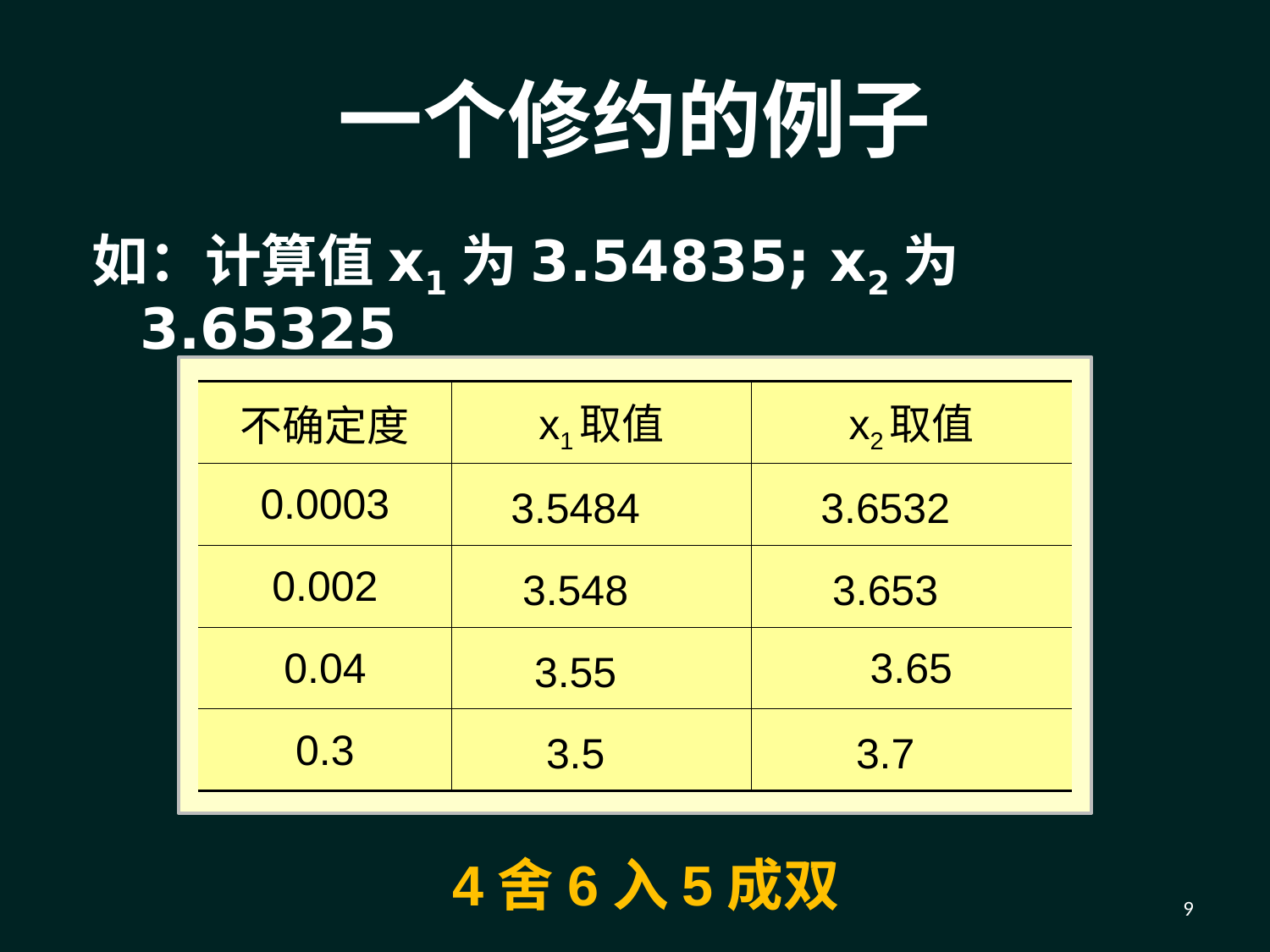

# 一个修约的例子
如：计算值x1为3.54835; x2为3.65325

| 不确定度 | x1取值 | x2取值 |
| --- | --- | --- |
| 0.0003 | 3.5484 | 3.6532 |
| 0.002 | 3.548 | 3.653 |
| 0.04 | 3.55 | 3.65 |
| 0.3 | 3.5 | 3.7 |
4舍6入5成双
9